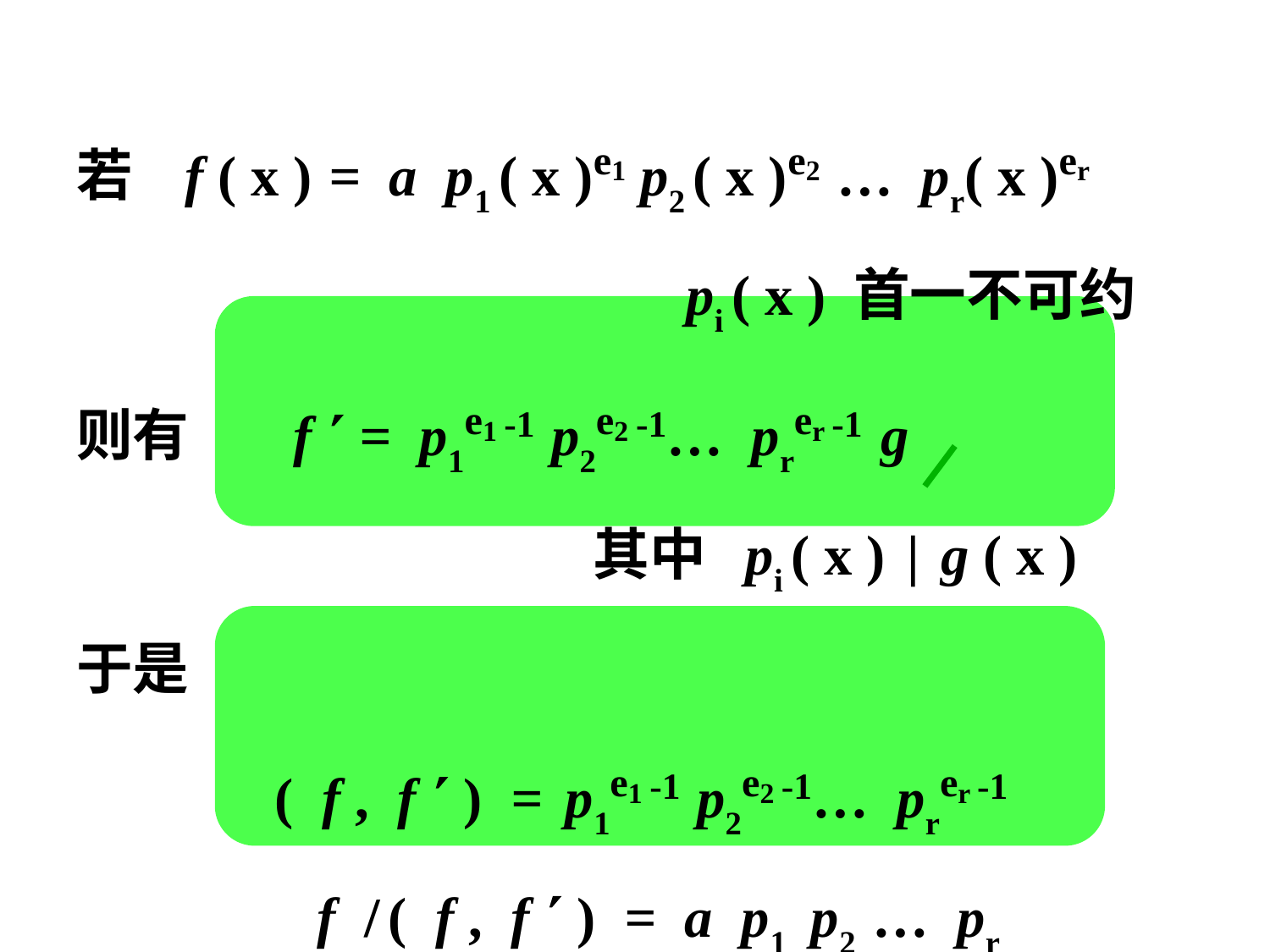

若   f ( x )  =  a  p1 ( x )e1  p2 ( x )e2  …  pr( x )er
                                           pi ( x ) 首一不可约
则有       f ′ =  p1e1 -1  p2e2 -1…  prer -1  g
                                       其中  pi ( x )  |  g ( x )
于是
              (  f ,  f ′ )  =  p1e1 -1  p2e2 -1…  prer -1
                 f  / (  f ,  f ′ )  =  a  p1   p2  …  pr